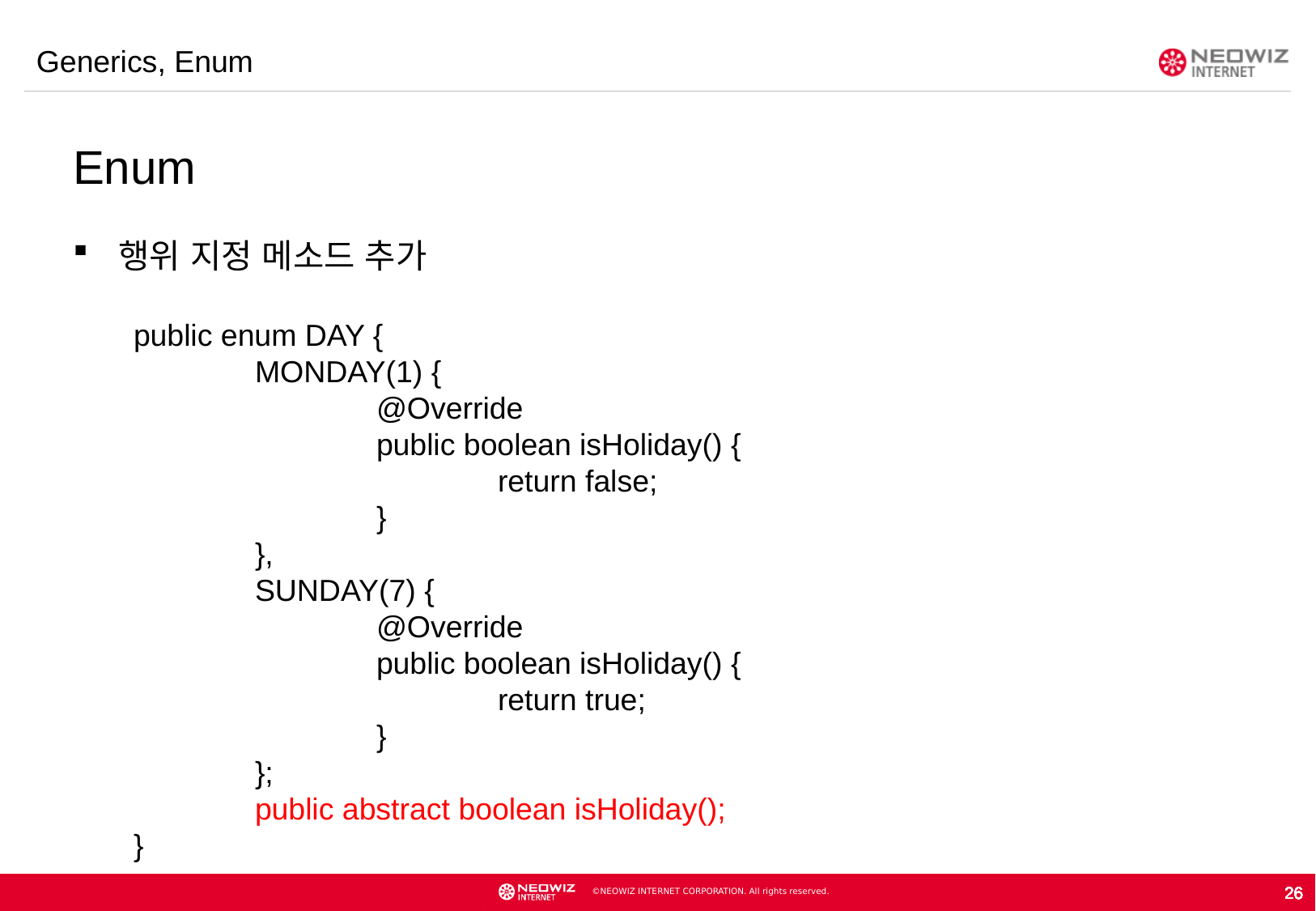

Generics, Enum

Enum

행위 지정 메소드 추가

public enum DAY {
	MONDAY(1) {
		@Override
		public boolean isHoliday() {
			return false;
		}
	},
	SUNDAY(7) {
		@Override
		public boolean isHoliday() {
			return true;
		}
	};
	public abstract boolean isHoliday();
}

26
26
26
26
26
26
26
26
26
26
26
26
26
26
26